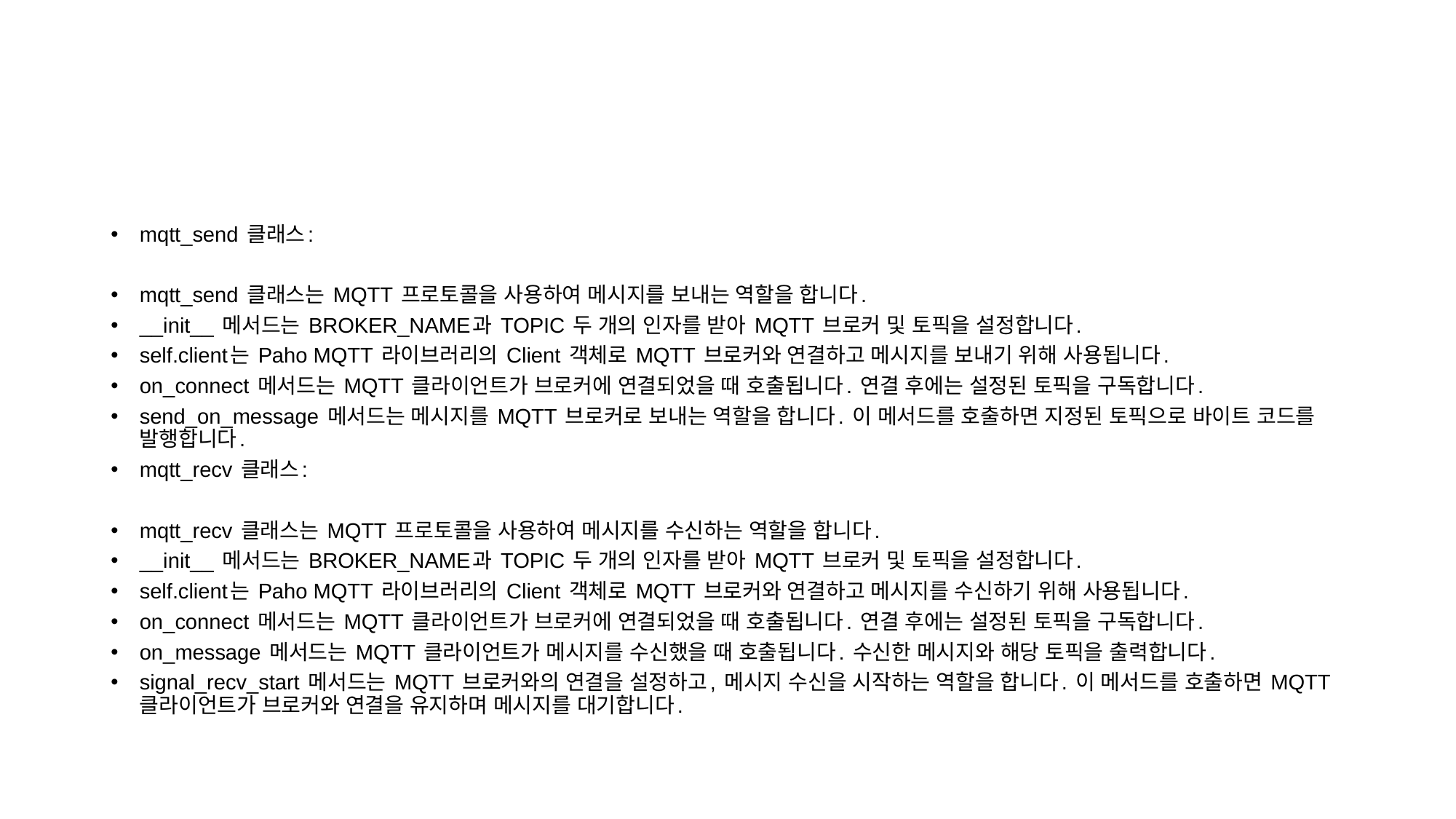

#
mqtt_send 클래스:

mqtt_send 클래스는 MQTT 프로토콜을 사용하여 메시지를 보내는 역할을 합니다.
__init__ 메서드는 BROKER_NAME과 TOPIC 두 개의 인자를 받아 MQTT 브로커 및 토픽을 설정합니다.
self.client는 Paho MQTT 라이브러리의 Client 객체로 MQTT 브로커와 연결하고 메시지를 보내기 위해 사용됩니다.
on_connect 메서드는 MQTT 클라이언트가 브로커에 연결되었을 때 호출됩니다. 연결 후에는 설정된 토픽을 구독합니다.
send_on_message 메서드는 메시지를 MQTT 브로커로 보내는 역할을 합니다. 이 메서드를 호출하면 지정된 토픽으로 바이트 코드를 발행합니다.
mqtt_recv 클래스:

mqtt_recv 클래스는 MQTT 프로토콜을 사용하여 메시지를 수신하는 역할을 합니다.
__init__ 메서드는 BROKER_NAME과 TOPIC 두 개의 인자를 받아 MQTT 브로커 및 토픽을 설정합니다.
self.client는 Paho MQTT 라이브러리의 Client 객체로 MQTT 브로커와 연결하고 메시지를 수신하기 위해 사용됩니다.
on_connect 메서드는 MQTT 클라이언트가 브로커에 연결되었을 때 호출됩니다. 연결 후에는 설정된 토픽을 구독합니다.
on_message 메서드는 MQTT 클라이언트가 메시지를 수신했을 때 호출됩니다. 수신한 메시지와 해당 토픽을 출력합니다.
signal_recv_start 메서드는 MQTT 브로커와의 연결을 설정하고, 메시지 수신을 시작하는 역할을 합니다. 이 메서드를 호출하면 MQTT 클라이언트가 브로커와 연결을 유지하며 메시지를 대기합니다.